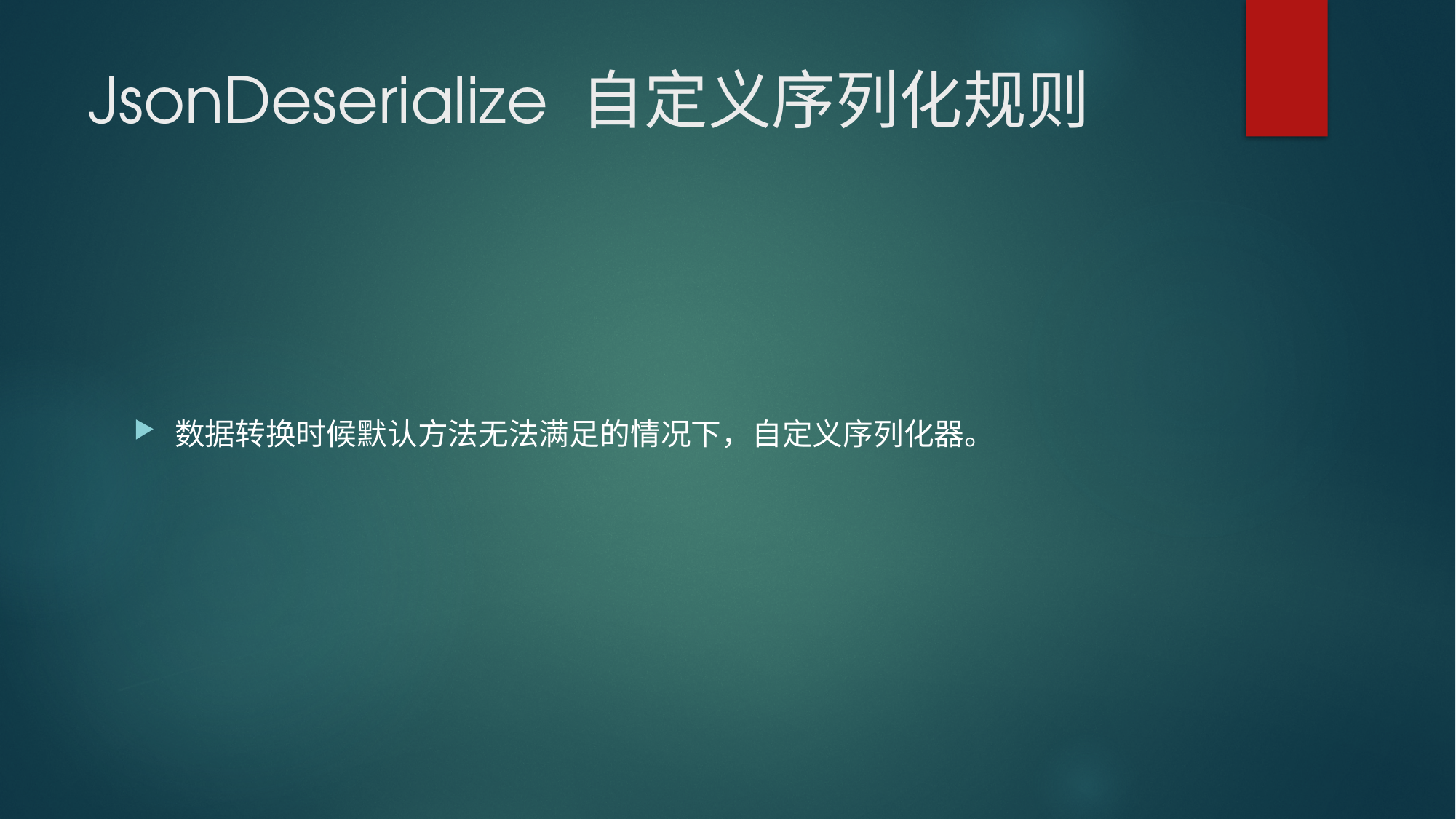

# JsonDeserialize 自定义序列化规则
数据转换时候默认方法无法满足的情况下，自定义序列化器。